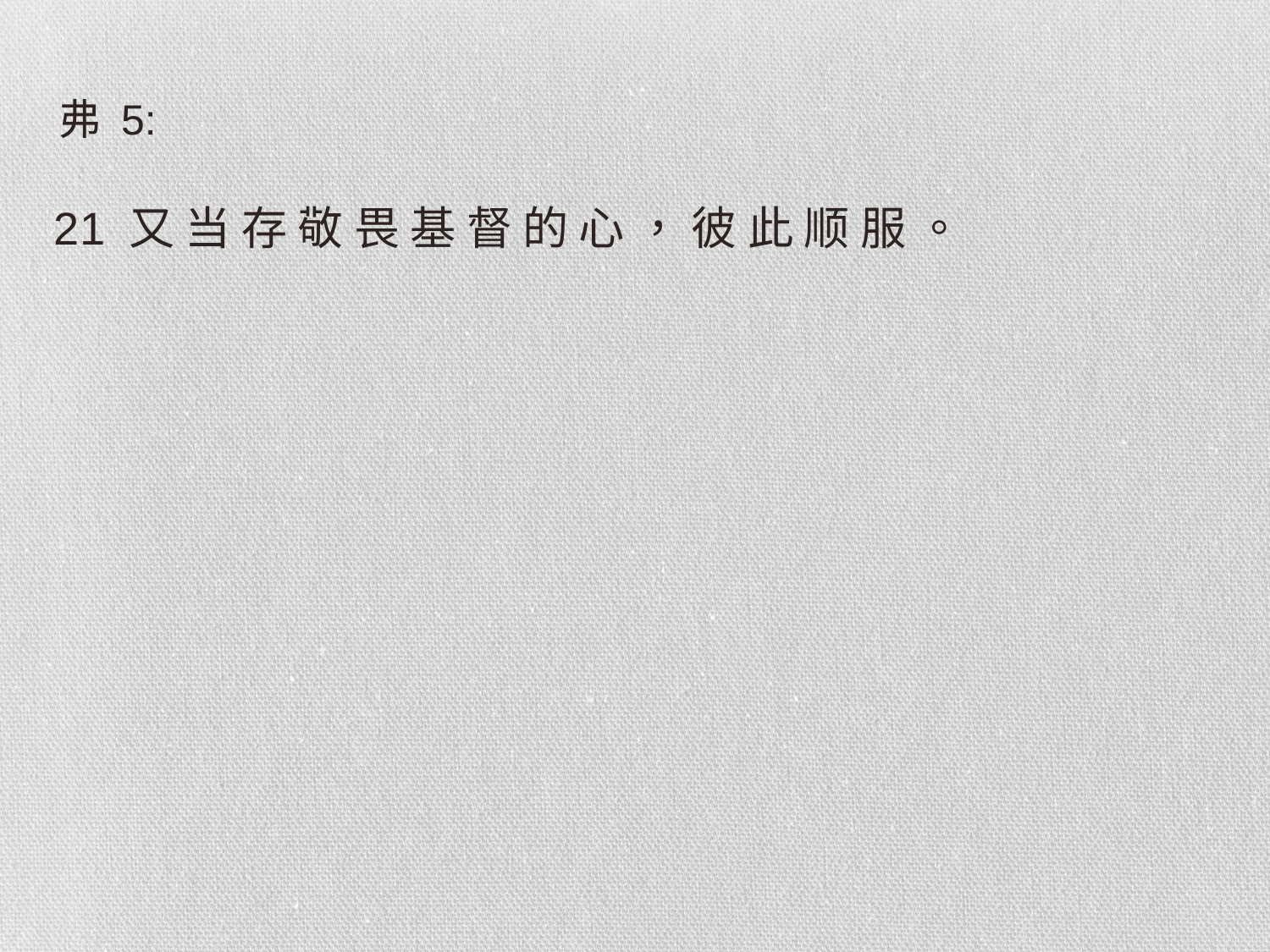

弗 5:
21 又 当 存 敬 畏 基 督 的 心 ， 彼 此 顺 服 。